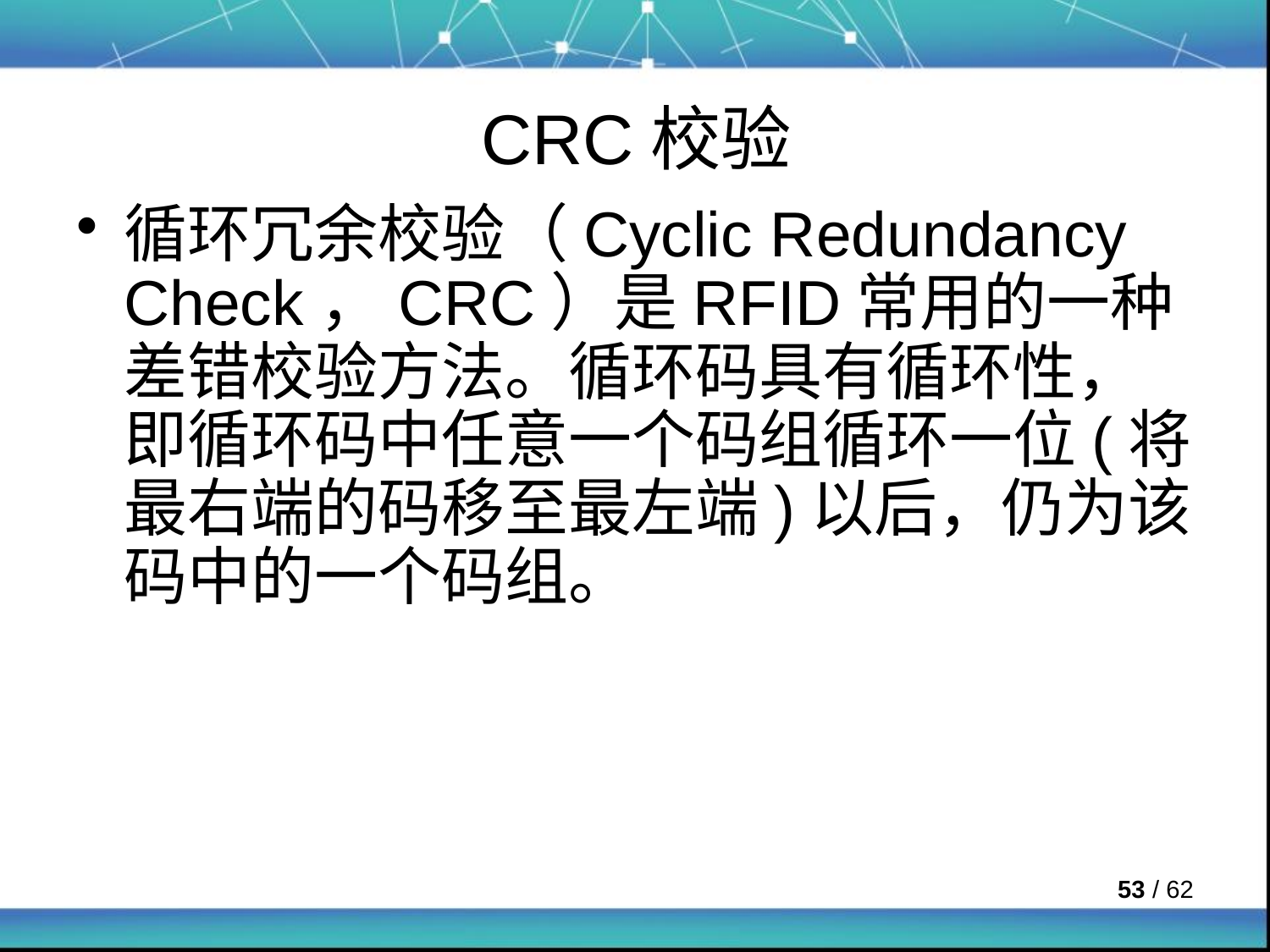

# CRC校验
循环冗余校验（Cyclic Redundancy Check，CRC）是RFID常用的一种差错校验方法。循环码具有循环性，即循环码中任意一个码组循环一位(将最右端的码移至最左端)以后，仍为该码中的一个码组。
53 / 62